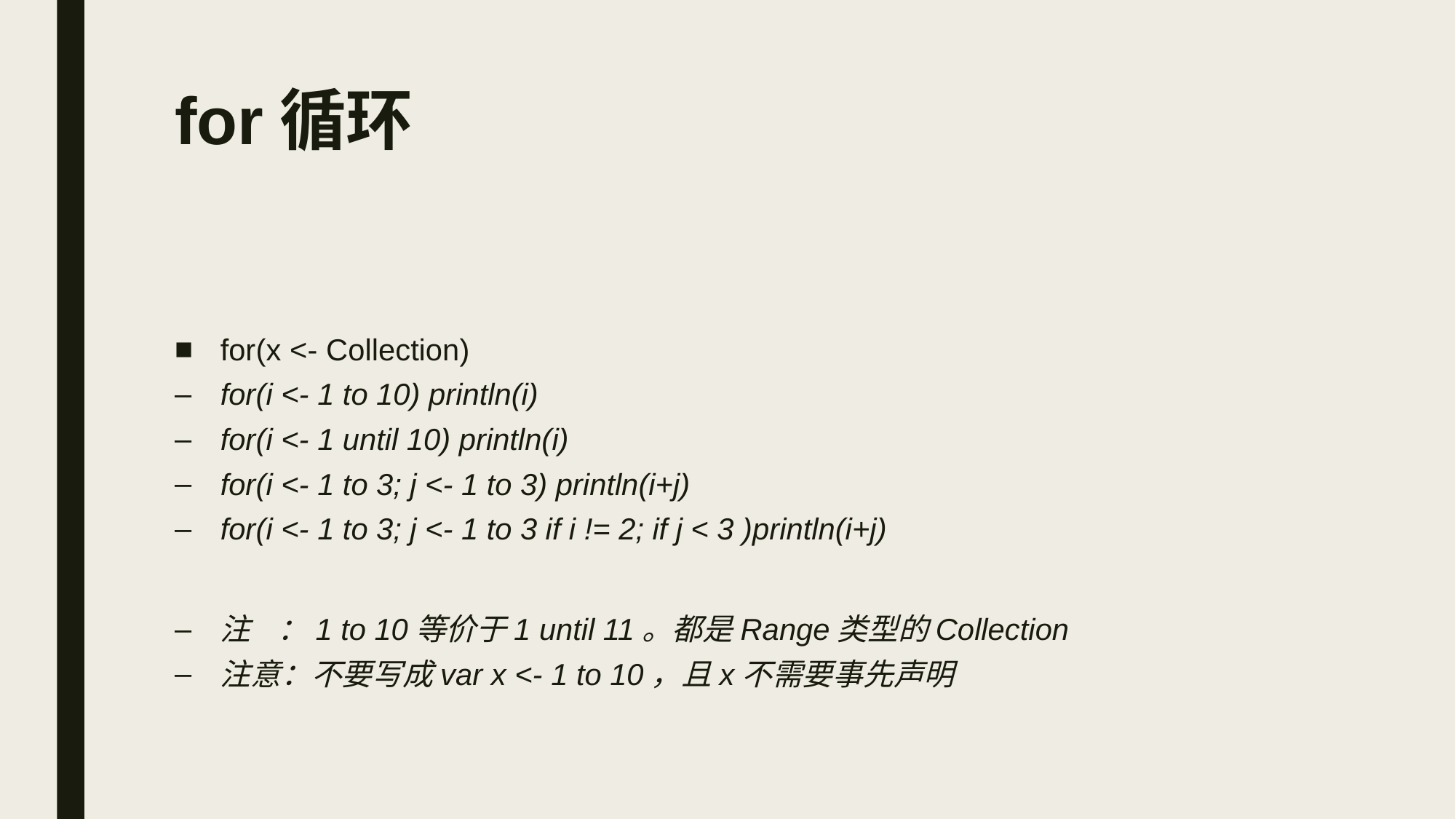

# for循环

for(x <- Collection)
for(i <- 1 to 10) println(i)
for(i <- 1 until 10) println(i)
for(i <- 1 to 3; j <- 1 to 3) println(i+j)
for(i <- 1 to 3; j <- 1 to 3 if i != 2; if j < 3 )println(i+j)

注    ：1 to 10等价于1 until 11。都是Range类型的Collection
注意：不要写成var x <- 1 to 10，且x不需要事先声明